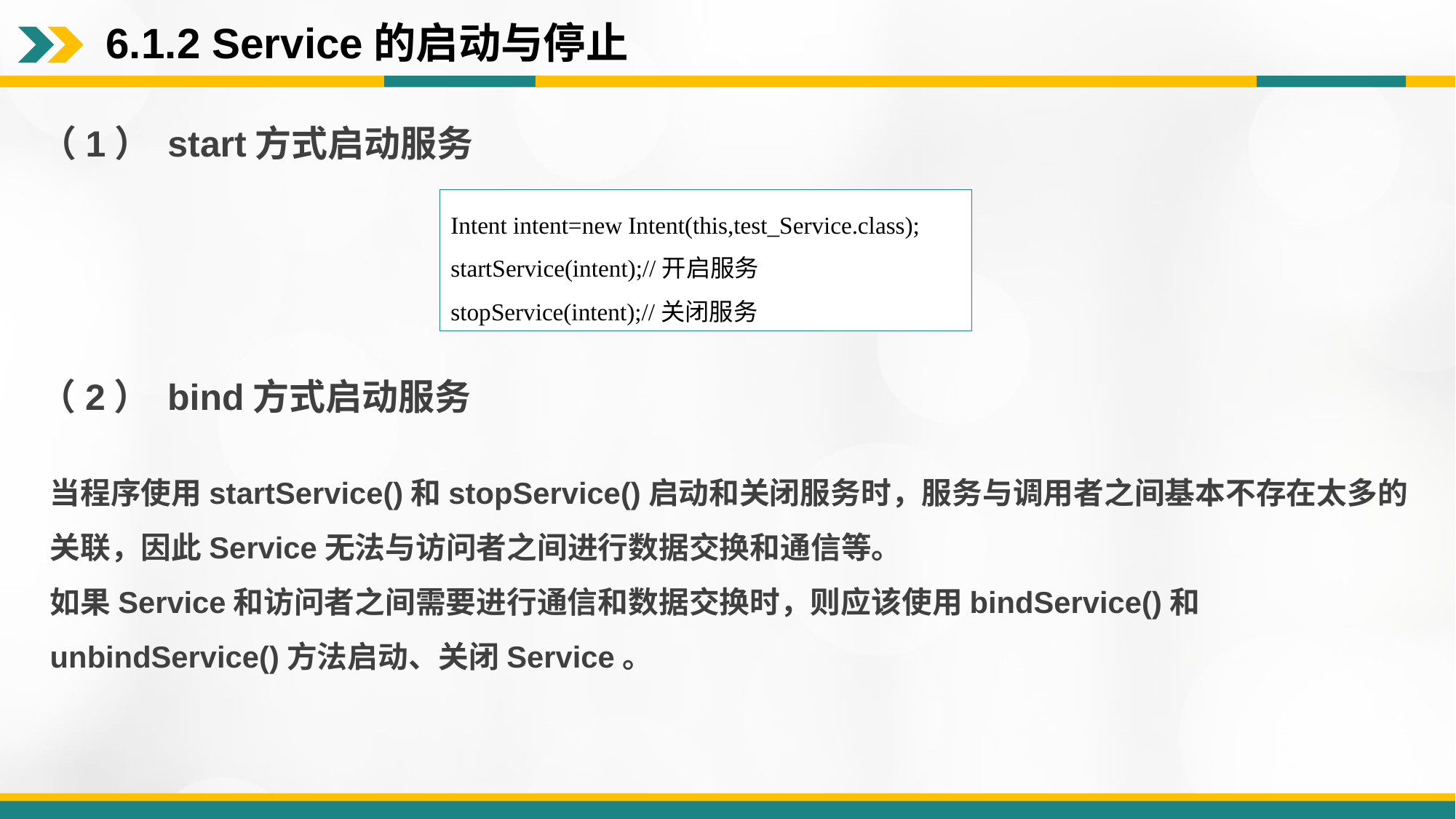

# 6.1.2 Service的启动与停止
（1） start方式启动服务

Intent intent=new Intent(this,test_Service.class);
startService(intent);//开启服务
stopService(intent);//关闭服务
（2） bind方式启动服务
当程序使用startService()和stopService()启动和关闭服务时，服务与调用者之间基本不存在太多的关联，因此Service无法与访问者之间进行数据交换和通信等。
如果Service和访问者之间需要进行通信和数据交换时，则应该使用bindService()和unbindService()方法启动、关闭Service。